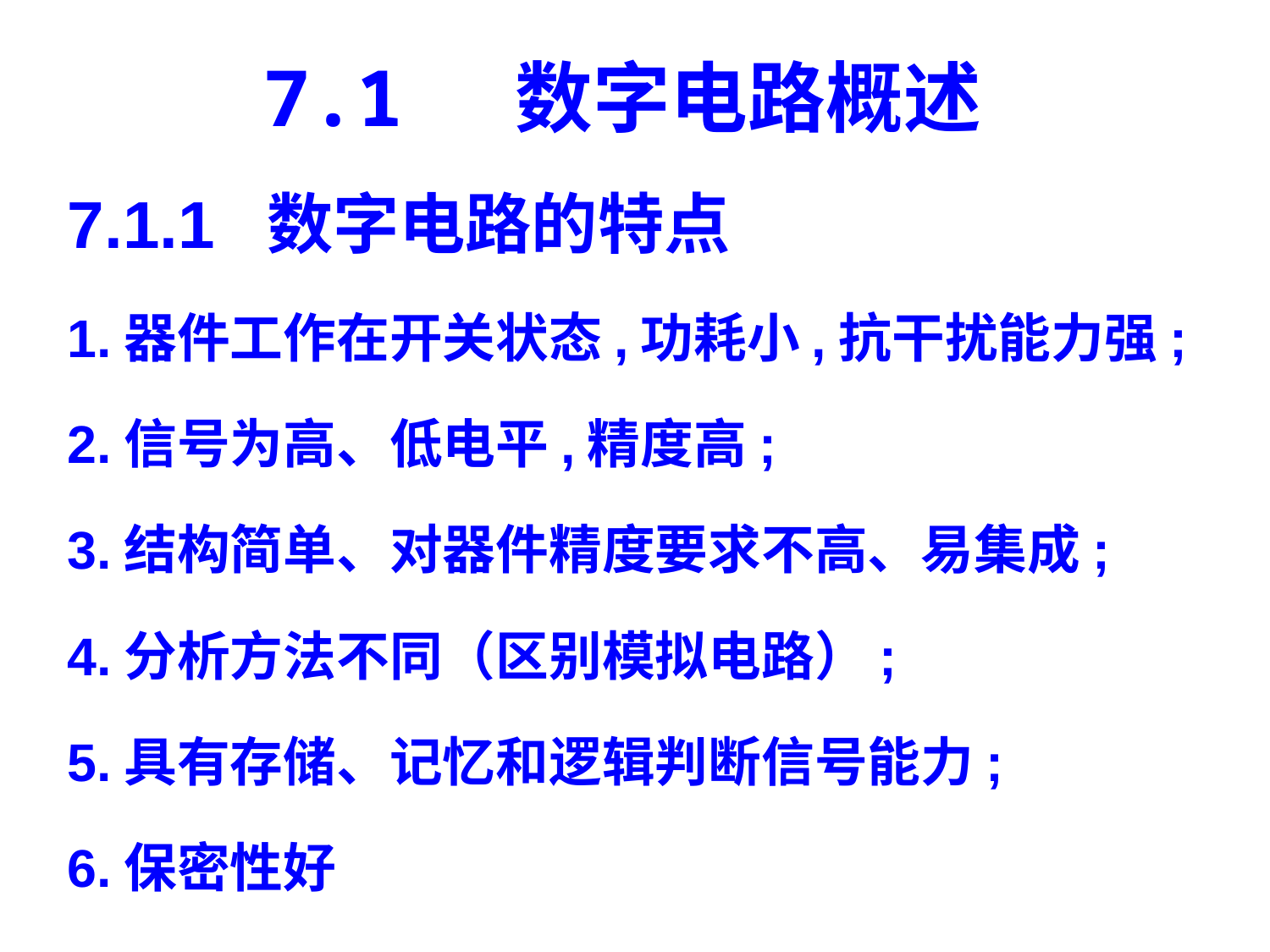

# 7.1  数字电路概述
7.1.1  数字电路的特点
1.器件工作在开关状态,功耗小,抗干扰能力强;
2.信号为高、低电平,精度高;
3.结构简单、对器件精度要求不高、易集成;
4.分析方法不同（区别模拟电路）;
5.具有存储、记忆和逻辑判断信号能力;
6.保密性好